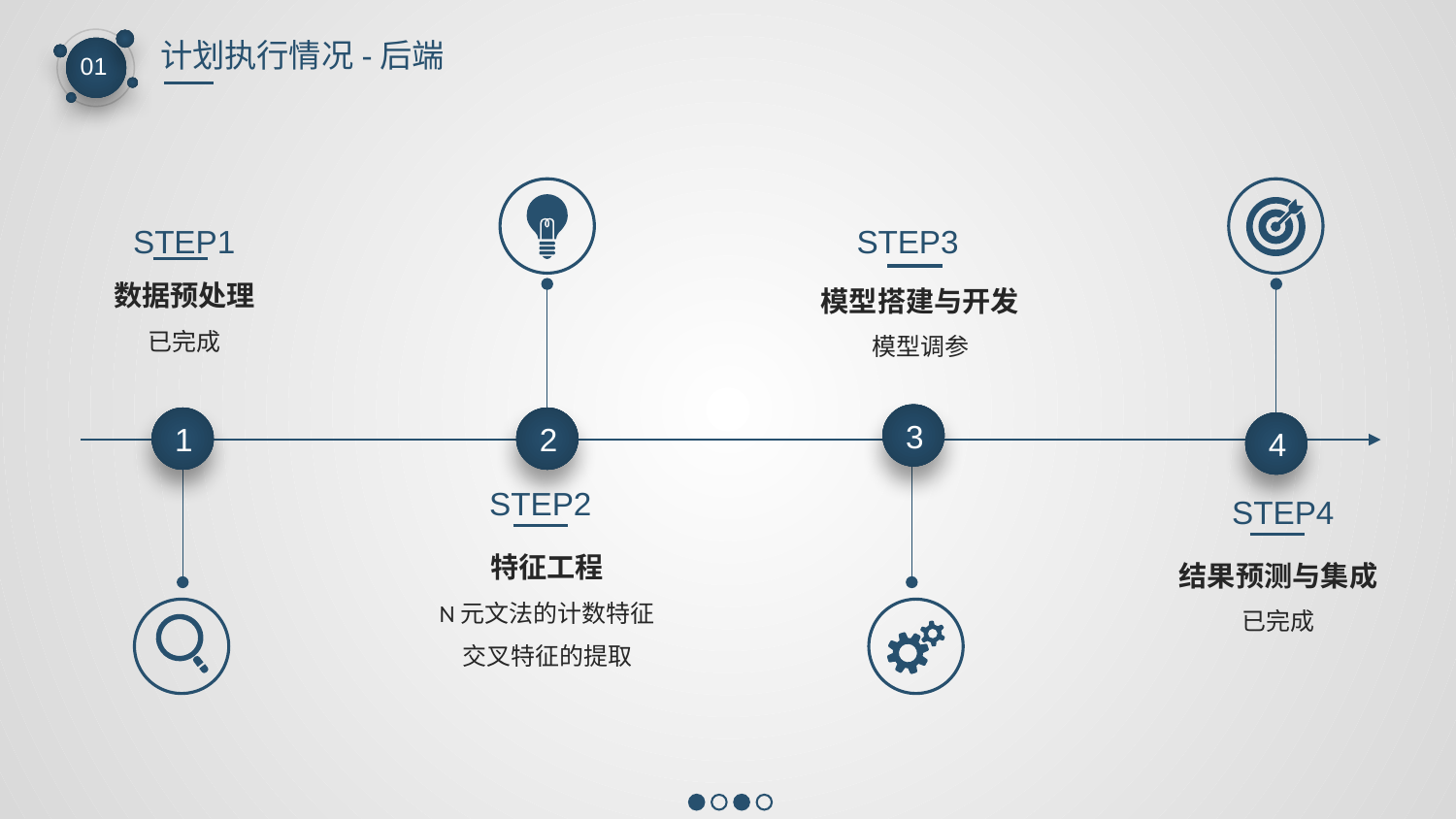

计划执行情况-后端
01

STEP1
STEP3
数据预处理
已完成
模型搭建与开发
模型调参
3
2
1
4
STEP2
STEP4
特征工程
N元文法的计数特征
交叉特征的提取
结果预测与集成
已完成